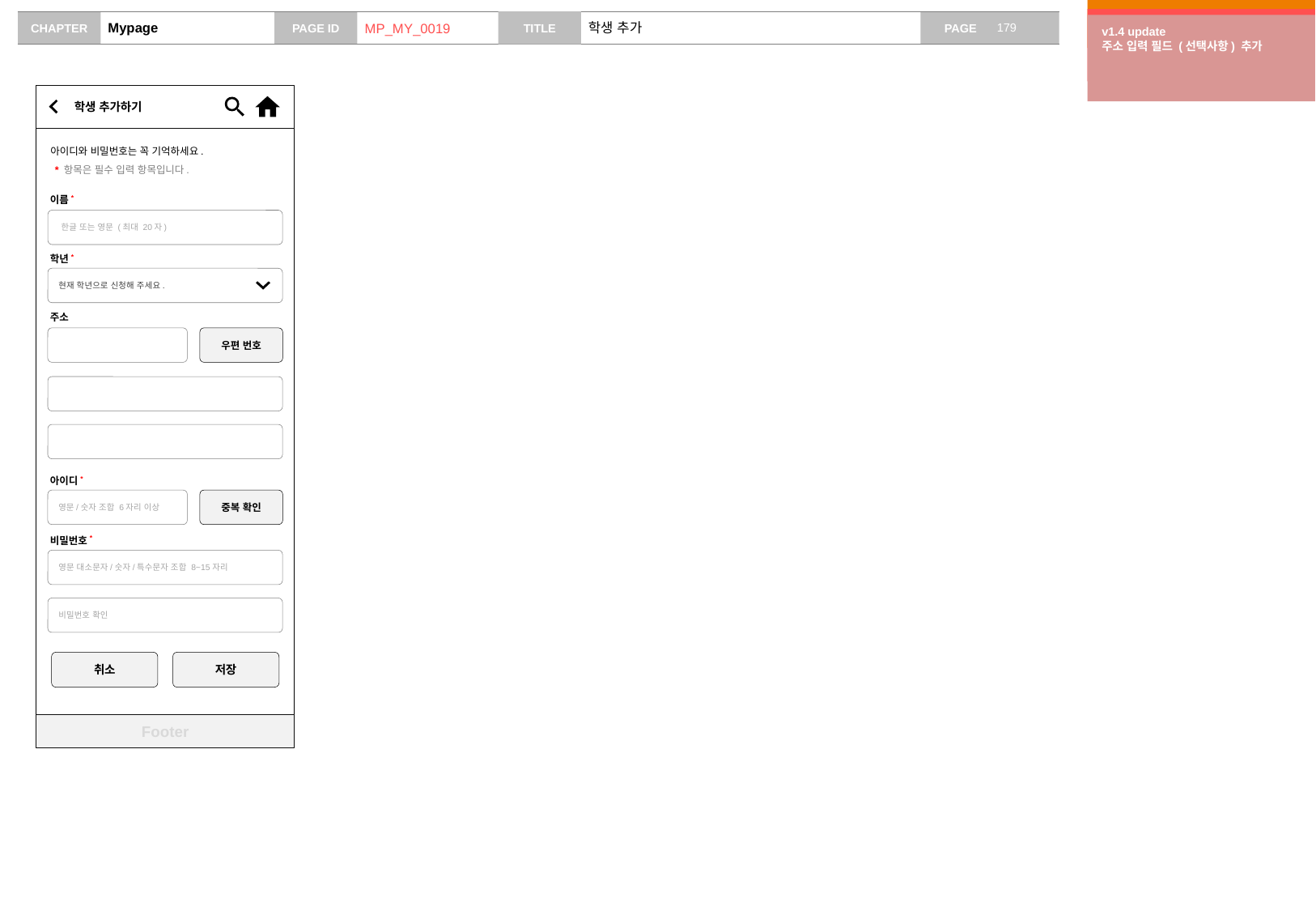

v0.8 update
학생 추가 화면 추가
v1.0 update
학년 미선택 상태 문구 변경

# Mypage
MP_MY_0019
학생 추가
v1.4 update
주소 입력 필드 (선택사항) 추가

학생 추가하기

아이디와 비밀번호는 꼭 기억하세요.
* 항목은 필수 입력 항목입니다.
이름*
한글 또는 영문 (최대 20자)
학년*
현재 학년으로 신청해 주세요.

주소

우편 번호

아이디*
영문/숫자 조합 6자리 이상
중복 확인
비밀번호*
영문 대소문자/숫자/특수문자 조합 8~15자리
비밀번호 확인
취소
저장
Footer